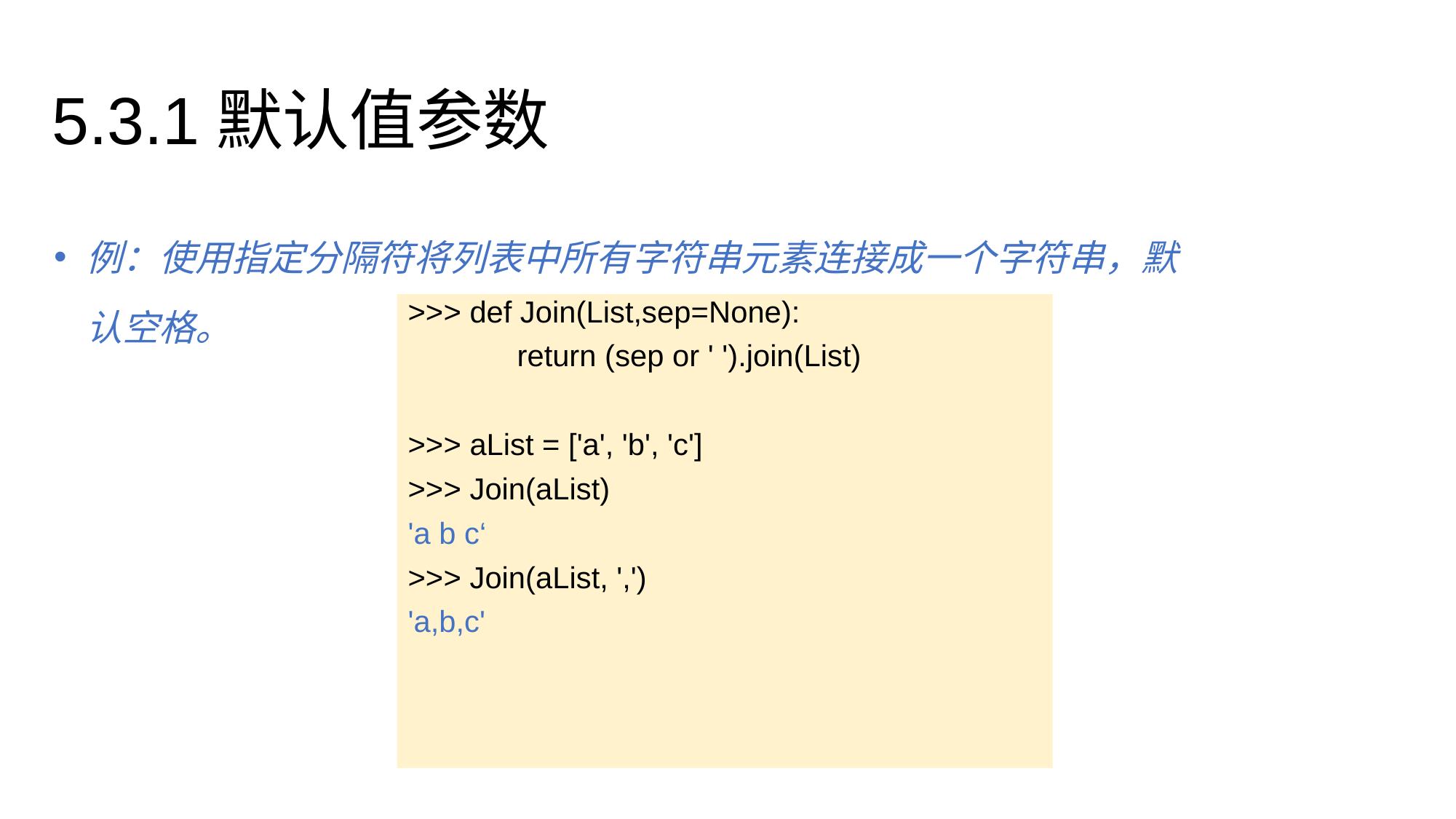

# 5.3.1默认值参数
例：使用指定分隔符将列表中所有字符串元素连接成一个字符串，默认空格。

>>> def Join(List,sep=None):
	return (sep or ' ').join(List)

>>> aList = ['a', 'b', 'c']
>>> Join(aList)
'a b c‘
>>> Join(aList, ',')
'a,b,c'